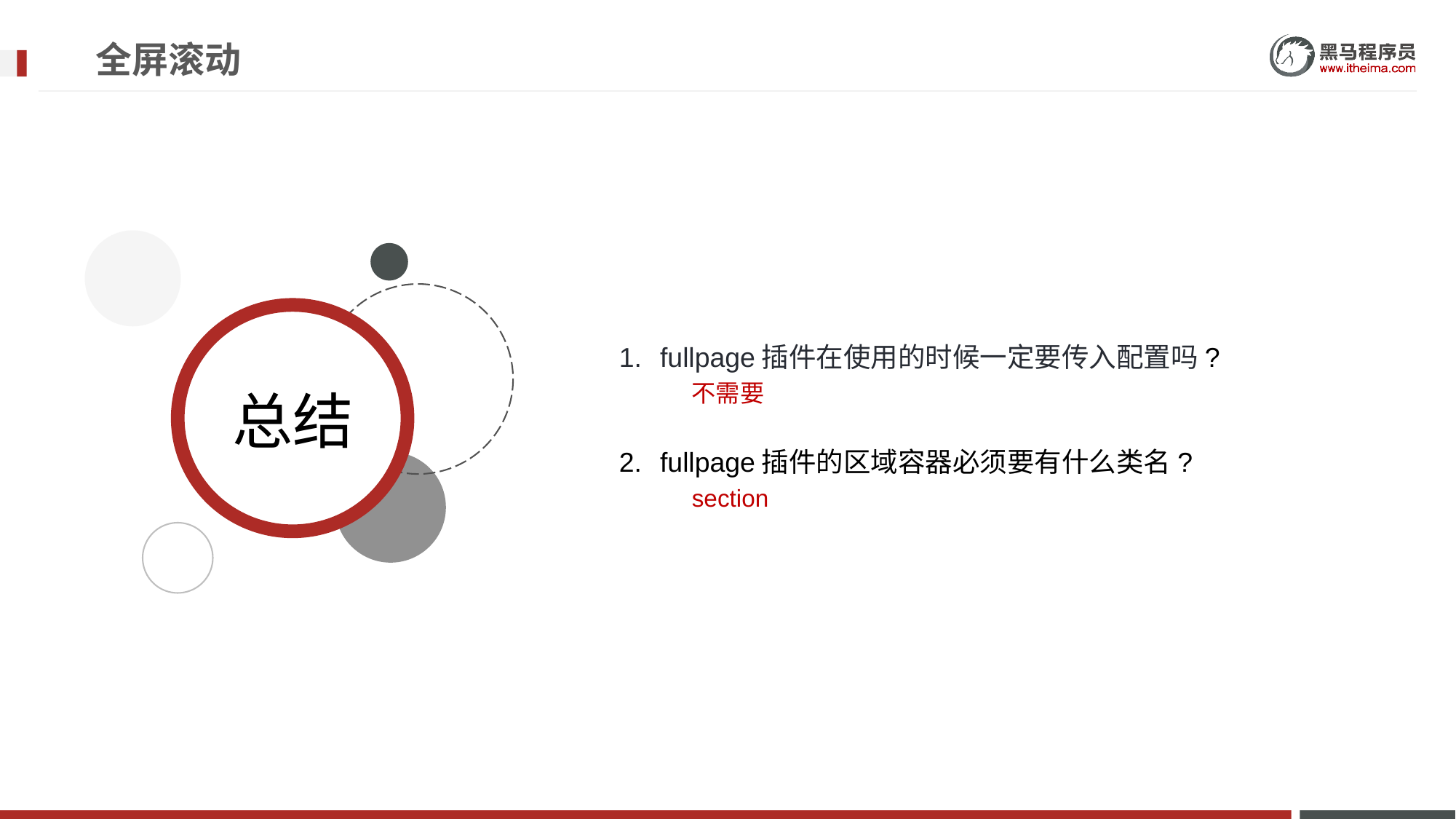

# 全屏滚动
fullpage插件在使用的时候一定要传入配置吗?
不需要
fullpage插件的区域容器必须要有什么类名?
section